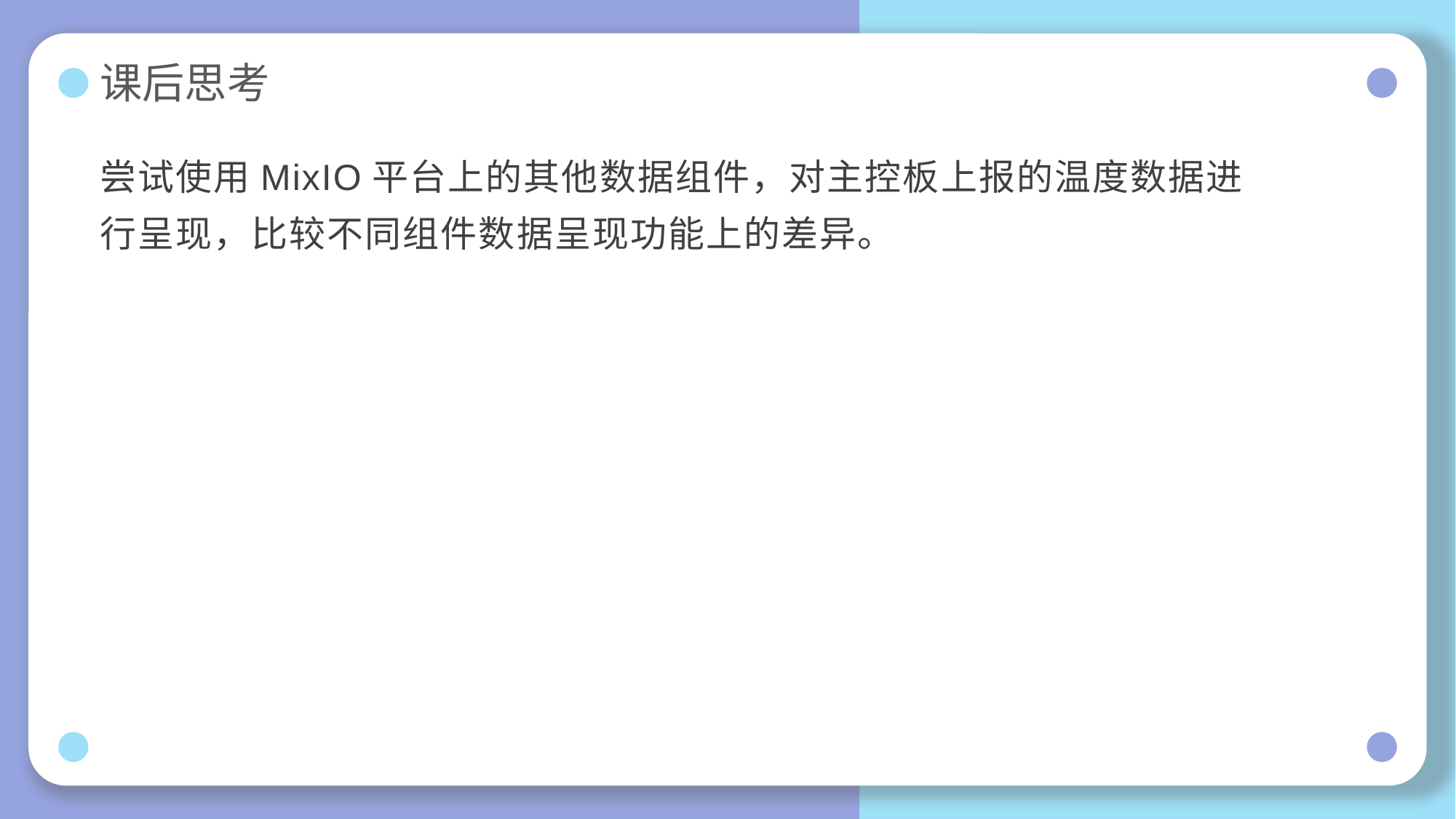

# 课后思考
尝试使用MixIO平台上的其他数据组件，对主控板上报的温度数据进行呈现，比较不同组件数据呈现功能上的差异。